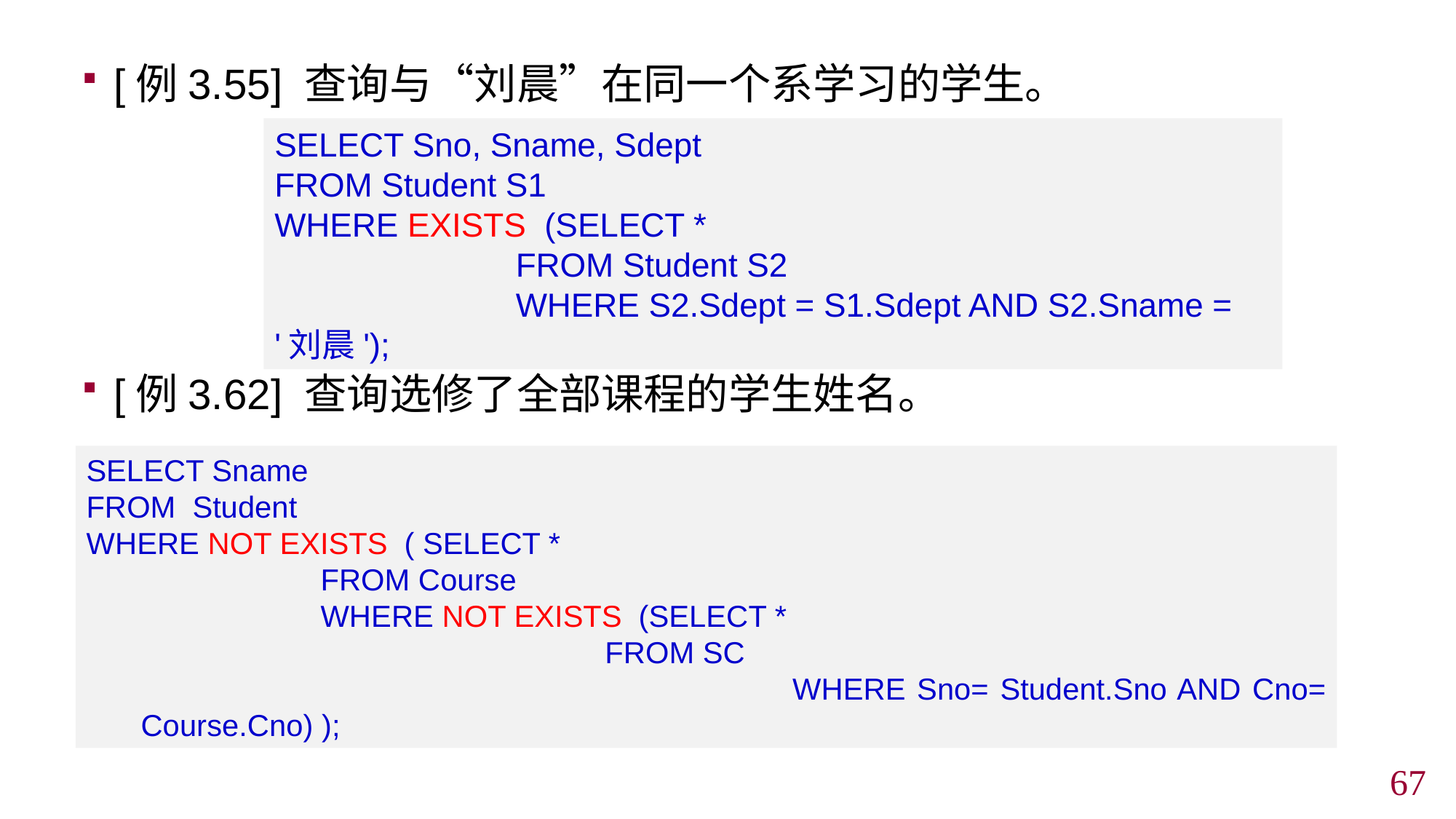

[例3.55] 查询与“刘晨”在同一个系学习的学生。

[例3.62] 查询选修了全部课程的学生姓名。

SELECT Sno, Sname, Sdept
FROM Student S1
WHERE EXISTS  (SELECT *
                          FROM Student S2
                          WHERE S2.Sdept = S1.Sdept AND S2.Sname = '刘晨');
SELECT Sname
FROM  Student
WHERE NOT EXISTS  ( SELECT *
                            FROM Course
                            WHERE NOT EXISTS  (SELECT *
                                                              FROM SC
                                                              WHERE Sno= Student.Sno AND Cno= Course.Cno) );
67